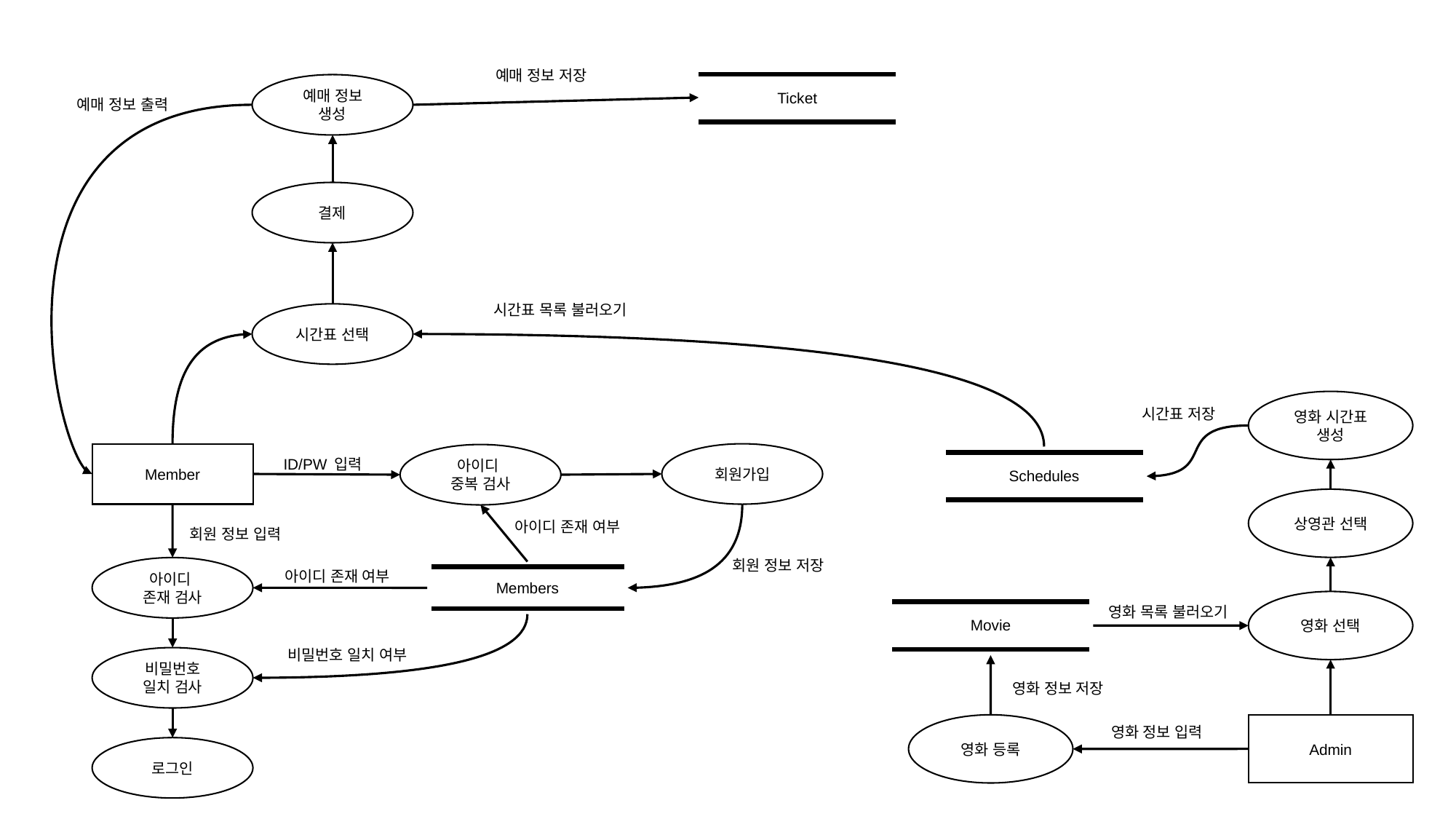

예매 정보 저장

Ticket
예매 정보
생성
예매 정보 출력
결제
시간표 목록 불러오기
시간표 선택
영화 시간표 생성
시간표 저장
Member
회원가입
아이디
중복 검사

Schedules
ID/PW 입력
상영관 선택
아이디 존재 여부
회원 정보 입력
회원 정보 저장
아이디
존재 검사
아이디 존재 여부

Members
영화 선택

Movie
영화 목록 불러오기
비밀번호 일치 여부
비밀번호
일치 검사
영화 정보 저장
영화 등록
Admin
영화 정보 입력
로그인